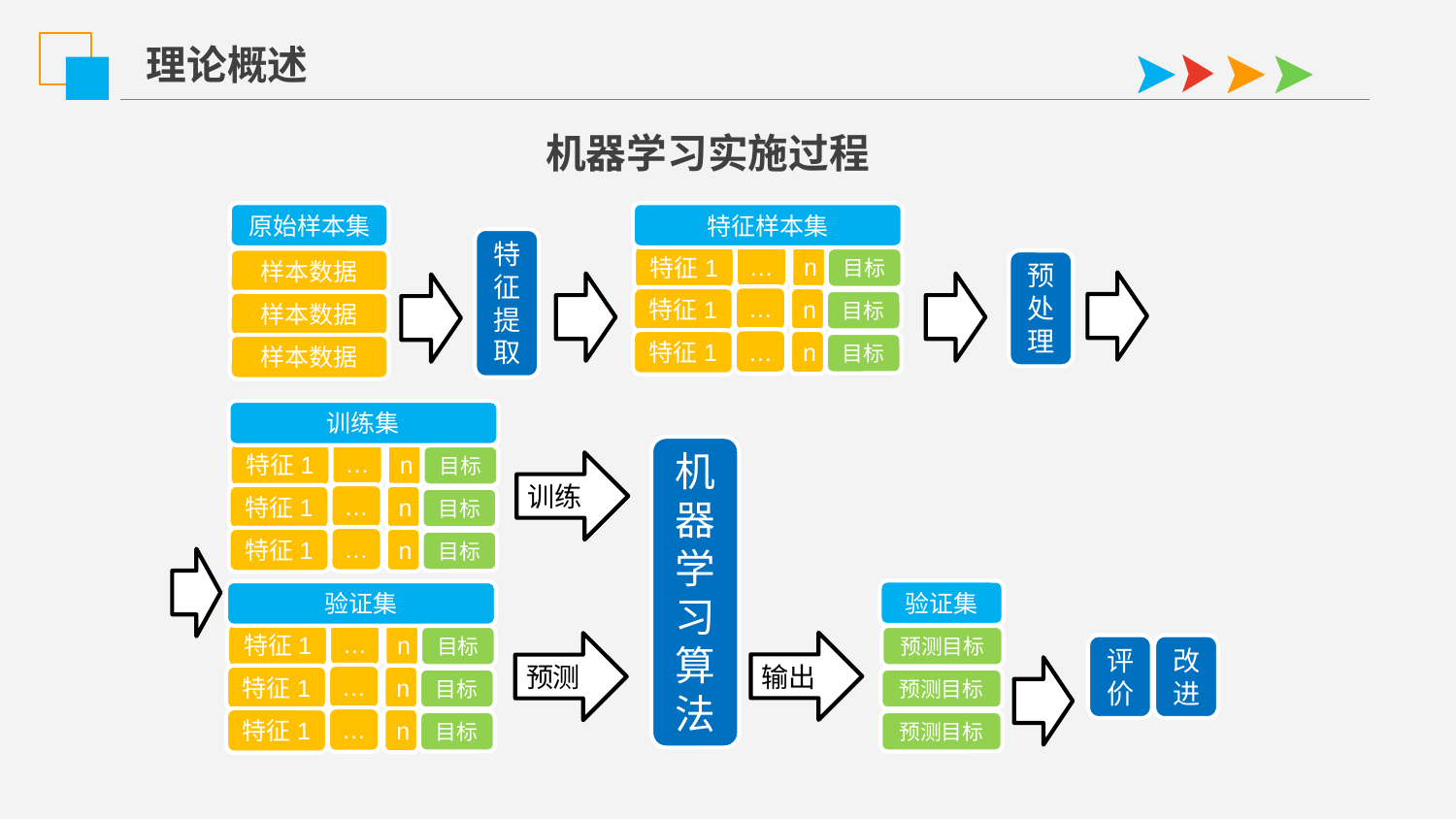

理论概述

机器学习实施过程
特征样本集
原始样本集
特征提取
…
n
特征1
目标
样本数据
预处理

…
n
特征1
目标
样本数据
…
n
特征1
目标
样本数据
训练集
机器学习算法
…
n
特征1
目标
训练
…
n
特征1
目标
…
n
特征1
目标

验证集
验证集
…
n
特征1
预测目标
目标
输出
预测
评价
改进

…
n
特征1
预测目标
目标
…
n
特征1
预测目标
目标
延迟符号